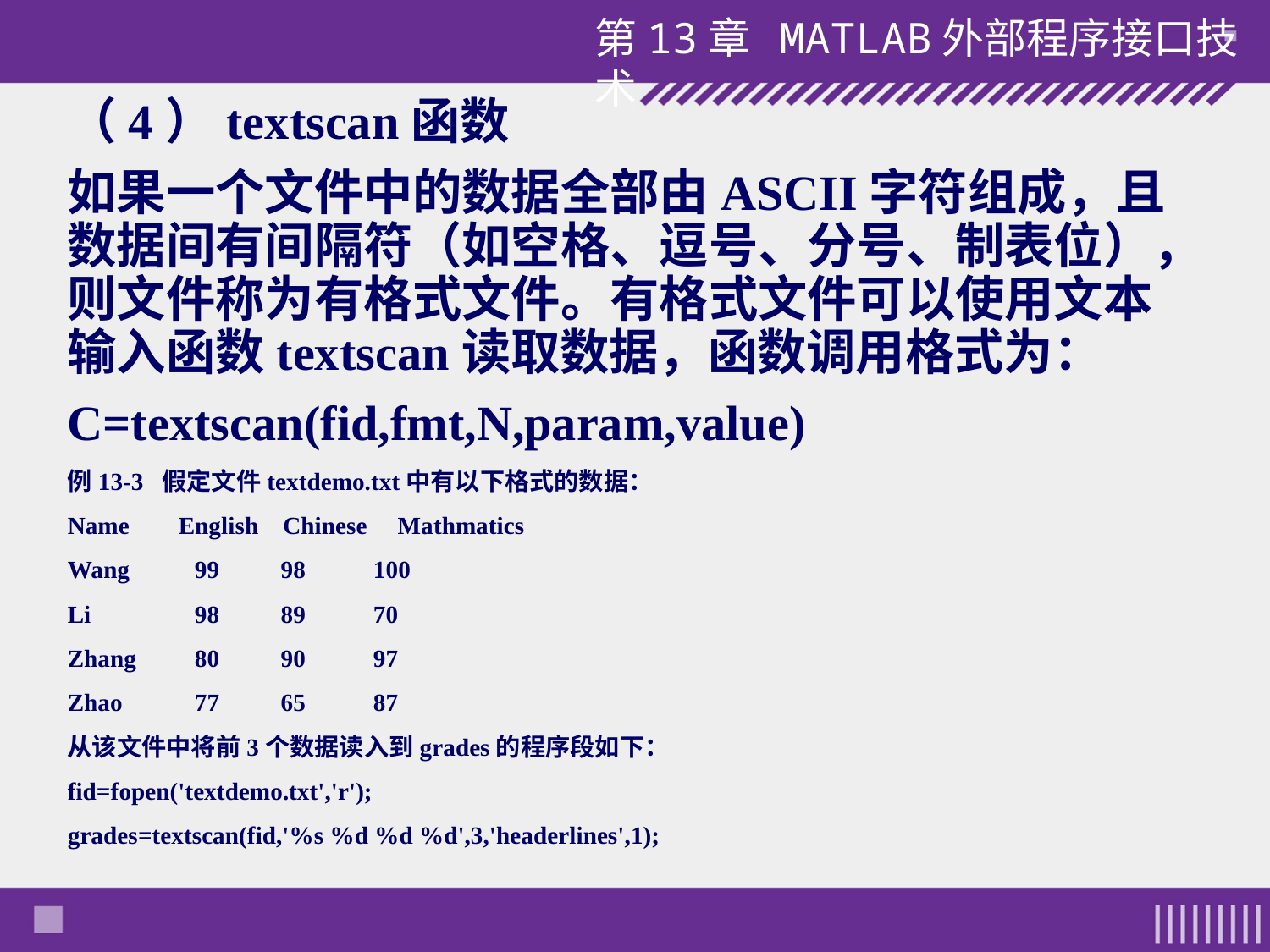

（4）textscan函数
如果一个文件中的数据全部由ASCII字符组成，且数据间有间隔符（如空格、逗号、分号、制表位），则文件称为有格式文件。有格式文件可以使用文本输入函数textscan读取数据，函数调用格式为：
C=textscan(fid,fmt,N,param,value)
例13-3  假定文件textdemo.txt中有以下格式的数据：
Name        English    Chinese     Mathmatics
Wang       	99          98           100
Li      	98          89           70
Zhang       	80          90           97
Zhao        	77          65           87
从该文件中将前3个数据读入到grades的程序段如下：
fid=fopen('textdemo.txt','r');
grades=textscan(fid,'%s %d %d %d',3,'headerlines',1);